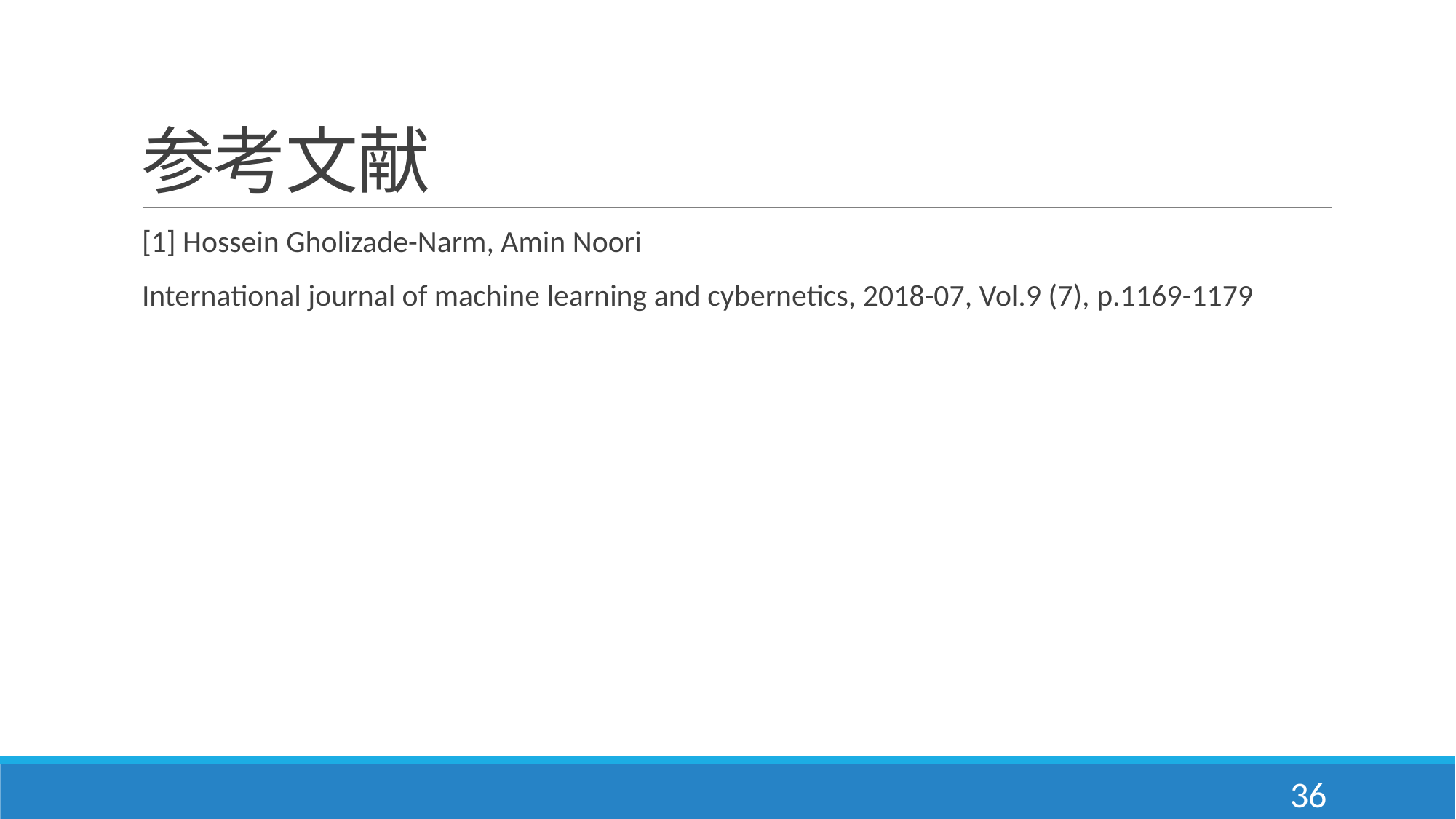

# 参考文献
[1] Hossein Gholizade-Narm, Amin Noori
International journal of machine learning and cybernetics, 2018-07, Vol.9 (7), p.1169-1179

36